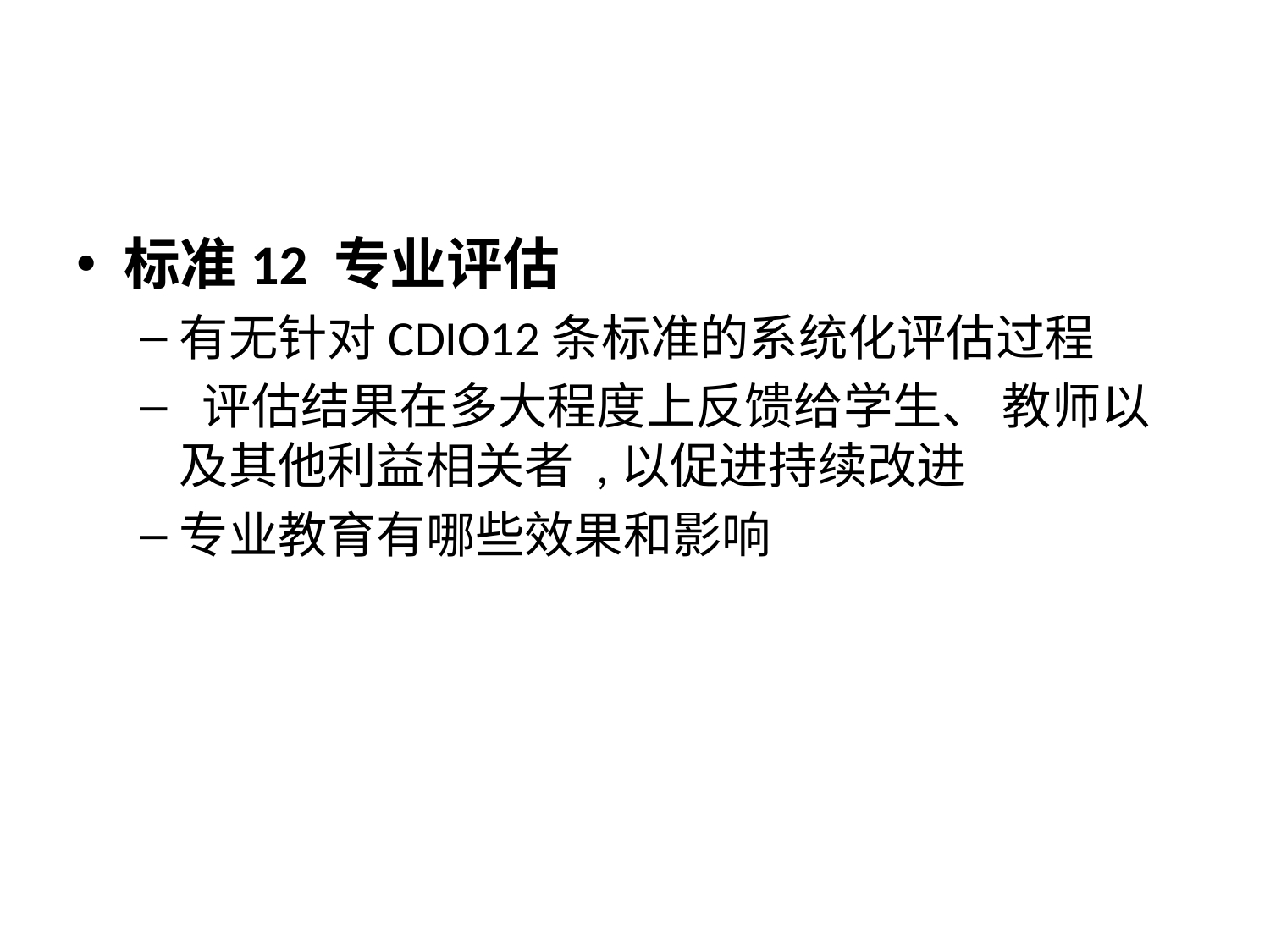

#
标准12 专业评估
有无针对CDIO12条标准的系统化评估过程
 评估结果在多大程度上反馈给学生、 教师以及其他利益相关者 ,以促进持续改进
专业教育有哪些效果和影响